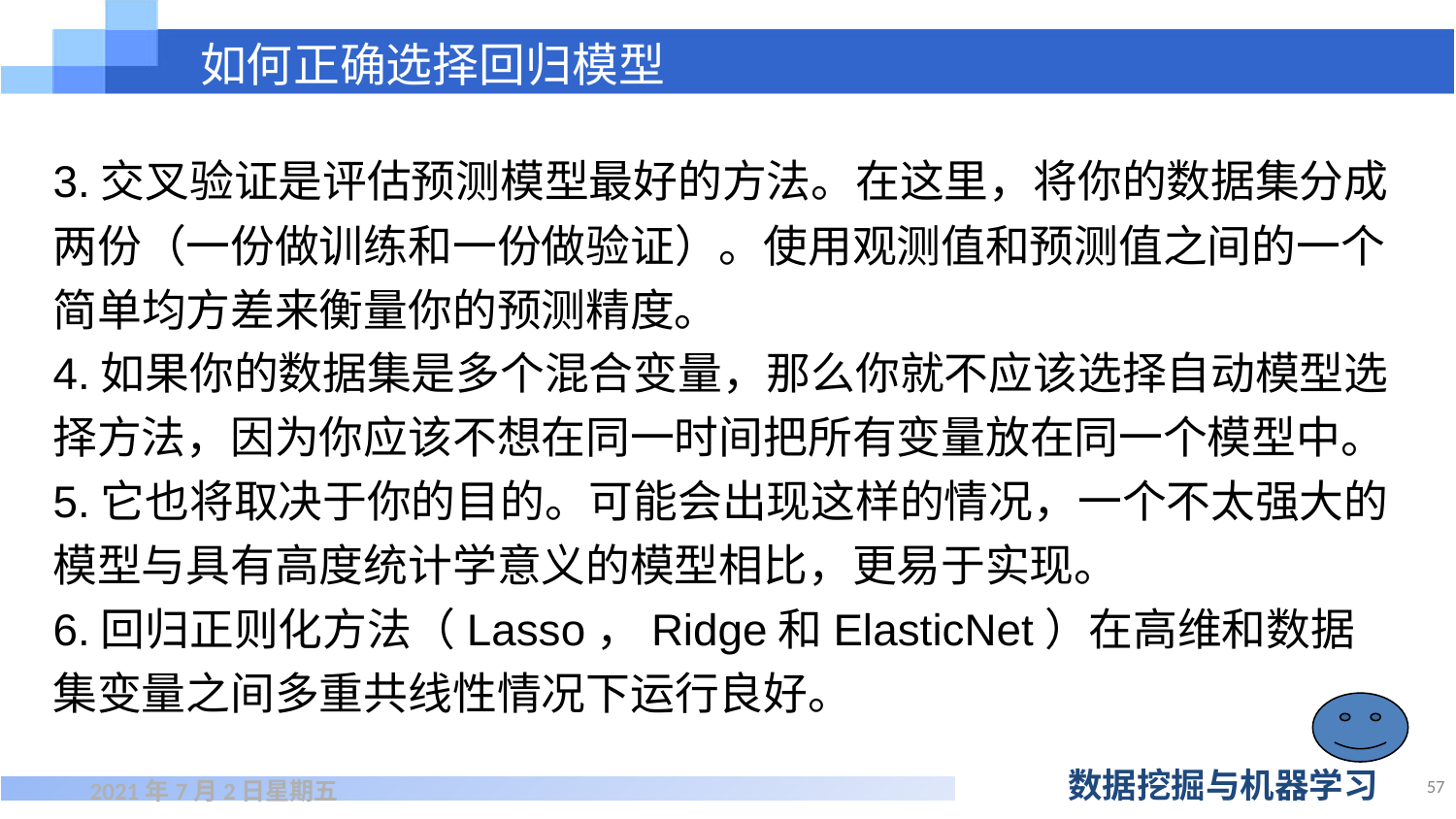

# 如何正确选择回归模型
3.交叉验证是评估预测模型最好的方法。在这里，将你的数据集分成两份（一份做训练和一份做验证）。使用观测值和预测值之间的一个简单均方差来衡量你的预测精度。
4.如果你的数据集是多个混合变量，那么你就不应该选择自动模型选择方法，因为你应该不想在同一时间把所有变量放在同一个模型中。
5.它也将取决于你的目的。可能会出现这样的情况，一个不太强大的模型与具有高度统计学意义的模型相比，更易于实现。
6.回归正则化方法（Lasso，Ridge和ElasticNet）在高维和数据集变量之间多重共线性情况下运行良好。

57
2021年7月2日星期五